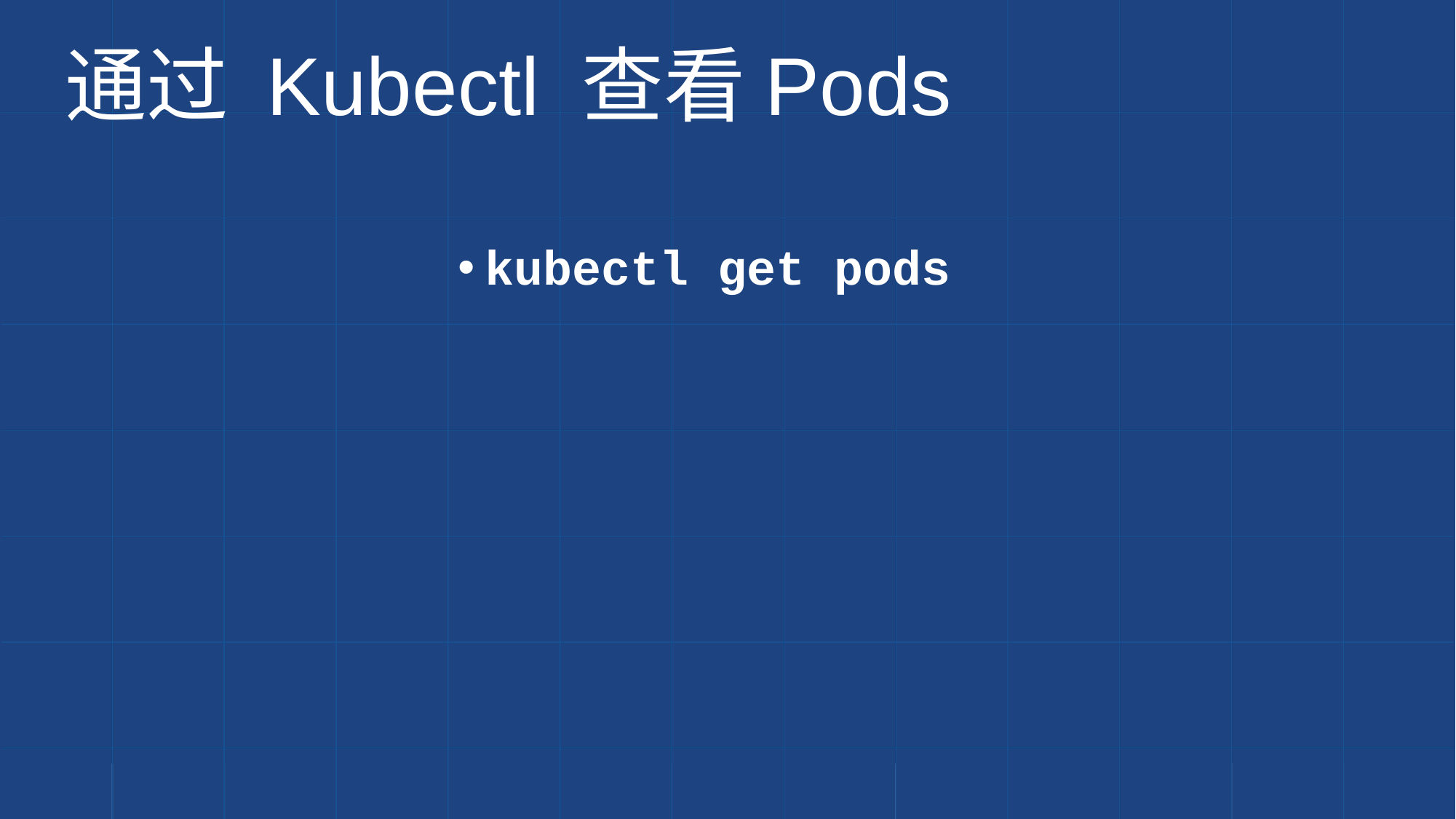

# 通过 Kubectl 查看Pods
kubectl get pods